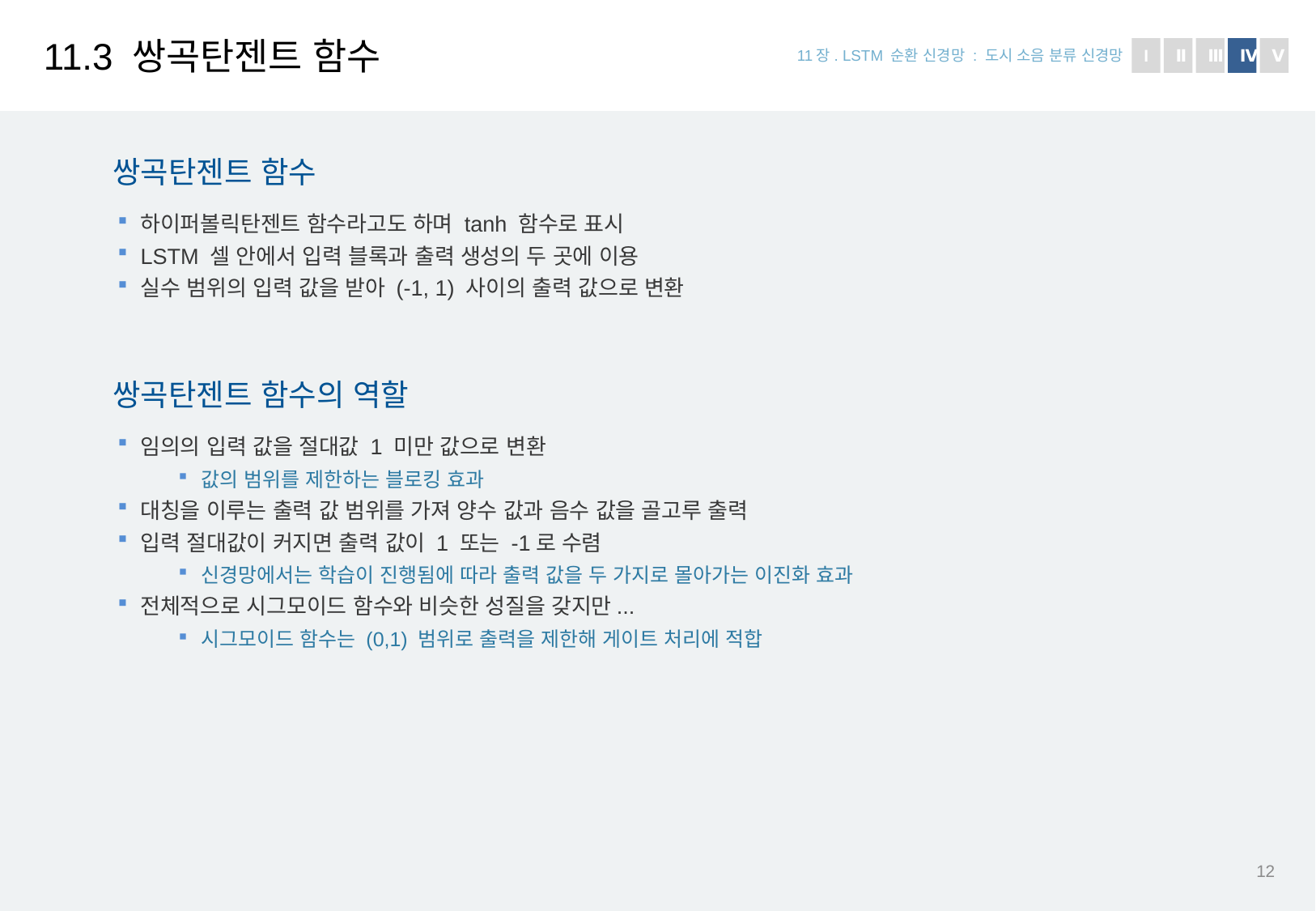

# 11.3 쌍곡탄젠트 함수
11장. LSTM 순환 신경망 : 도시 소음 분류 신경망
I
Ⅱ
Ⅲ
Ⅳ
Ⅴ
쌍곡탄젠트 함수
Ⅳ
하이퍼볼릭탄젠트 함수라고도 하며 tanh 함수로 표시
LSTM 셀 안에서 입력 블록과 출력 생성의 두 곳에 이용
실수 범위의 입력 값을 받아 (-1, 1) 사이의 출력 값으로 변환
쌍곡탄젠트 함수의 역할
임의의 입력 값을 절대값 1 미만 값으로 변환
값의 범위를 제한하는 블로킹 효과
대칭을 이루는 출력 값 범위를 가져 양수 값과 음수 값을 골고루 출력
입력 절대값이 커지면 출력 값이 1 또는 -1로 수렴
신경망에서는 학습이 진행됨에 따라 출력 값을 두 가지로 몰아가는 이진화 효과
전체적으로 시그모이드 함수와 비슷한 성질을 갖지만...
시그모이드 함수는 (0,1) 범위로 출력을 제한해 게이트 처리에 적합
12